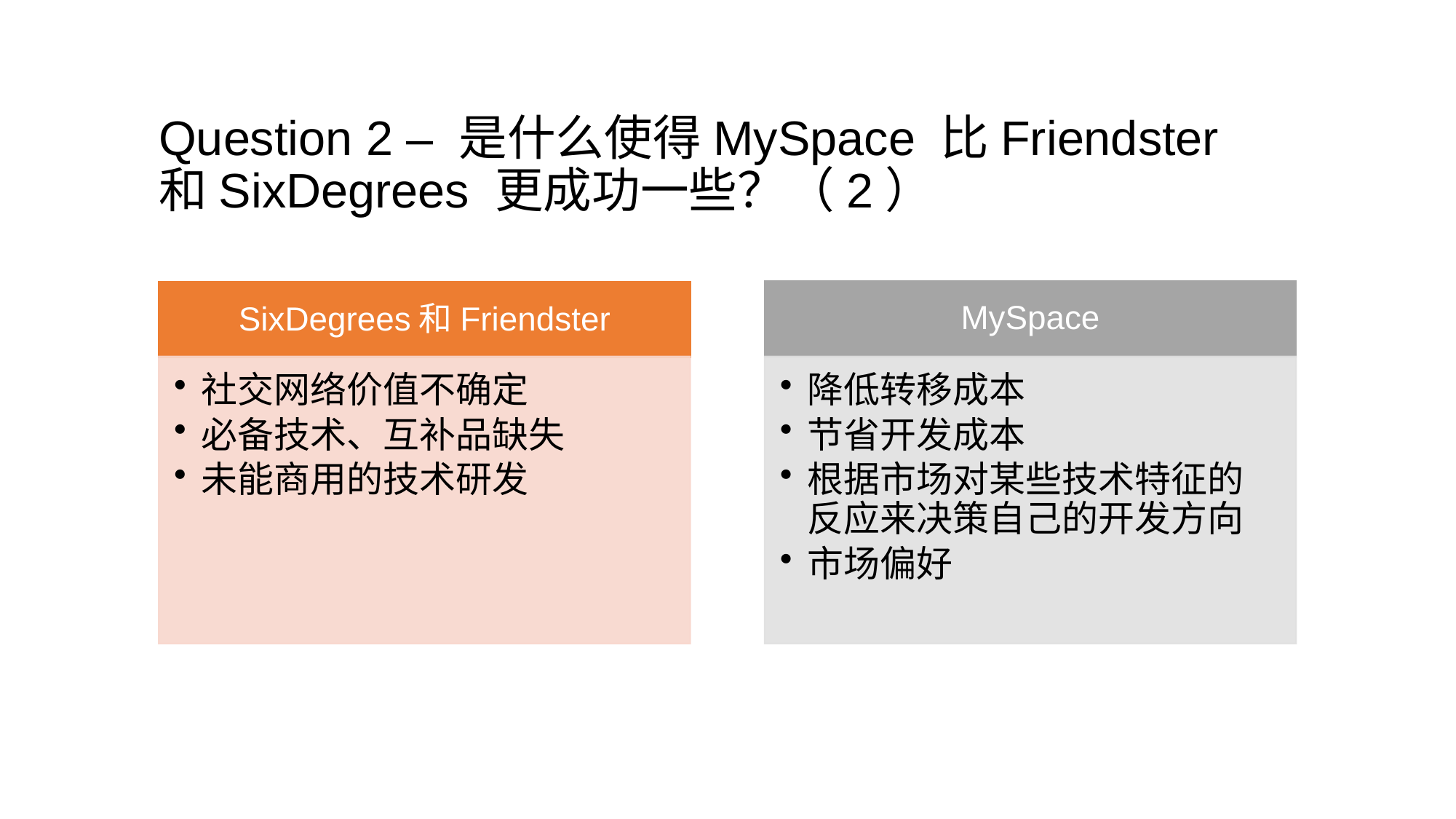

Question 2 – 是什么使得MySpace 比Friendster 和SixDegrees 更成功一些？（2）
SixDegrees和Friendster
社交网络价值不确定
必备技术、互补品缺失
未能商用的技术研发
MySpace
降低转移成本
节省开发成本
根据市场对某些技术特征的反应来决策自己的开发方向
市场偏好